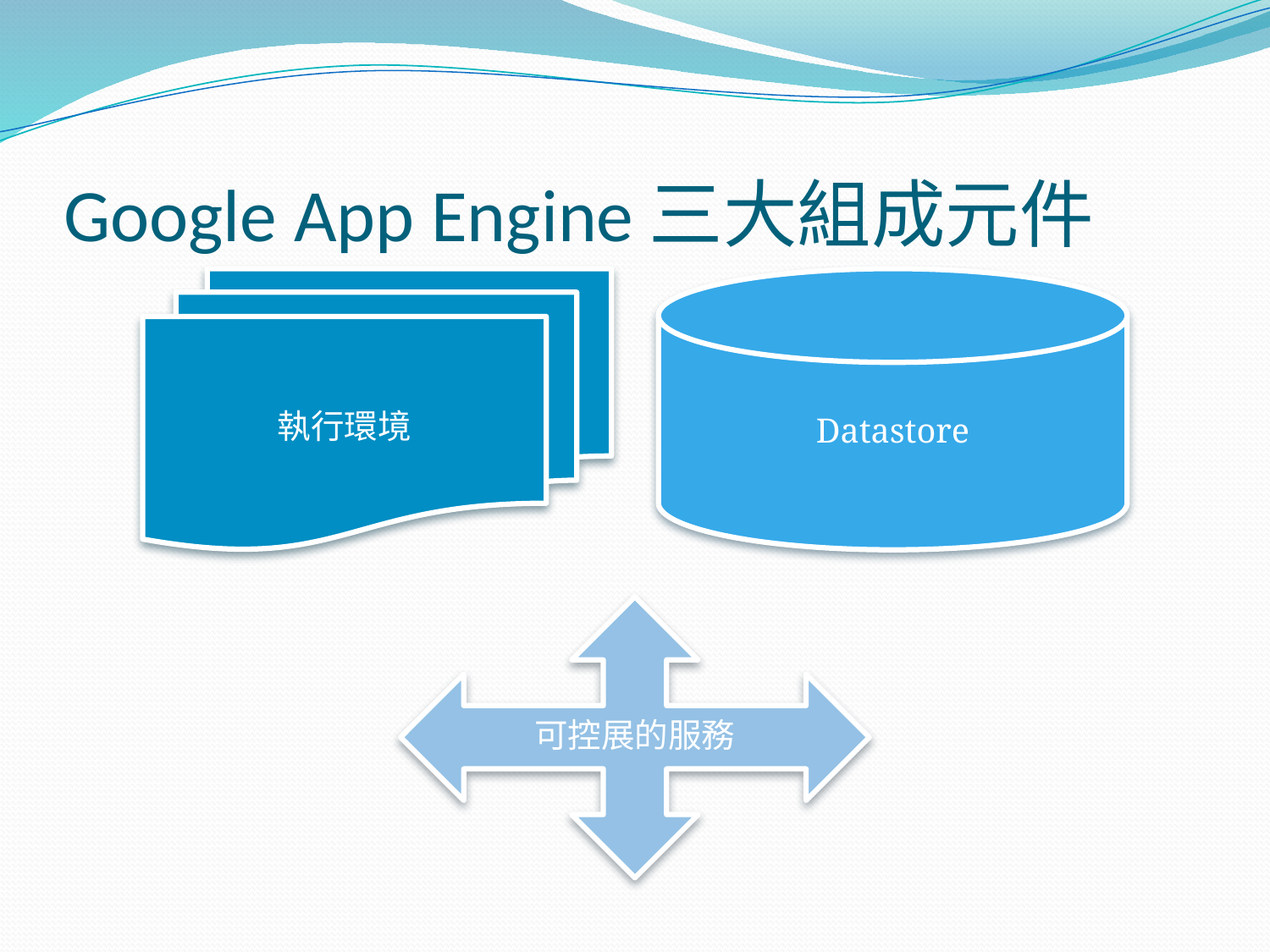

# Google App Engine三大組成元件
執行環境
Datastore
可控展的服務